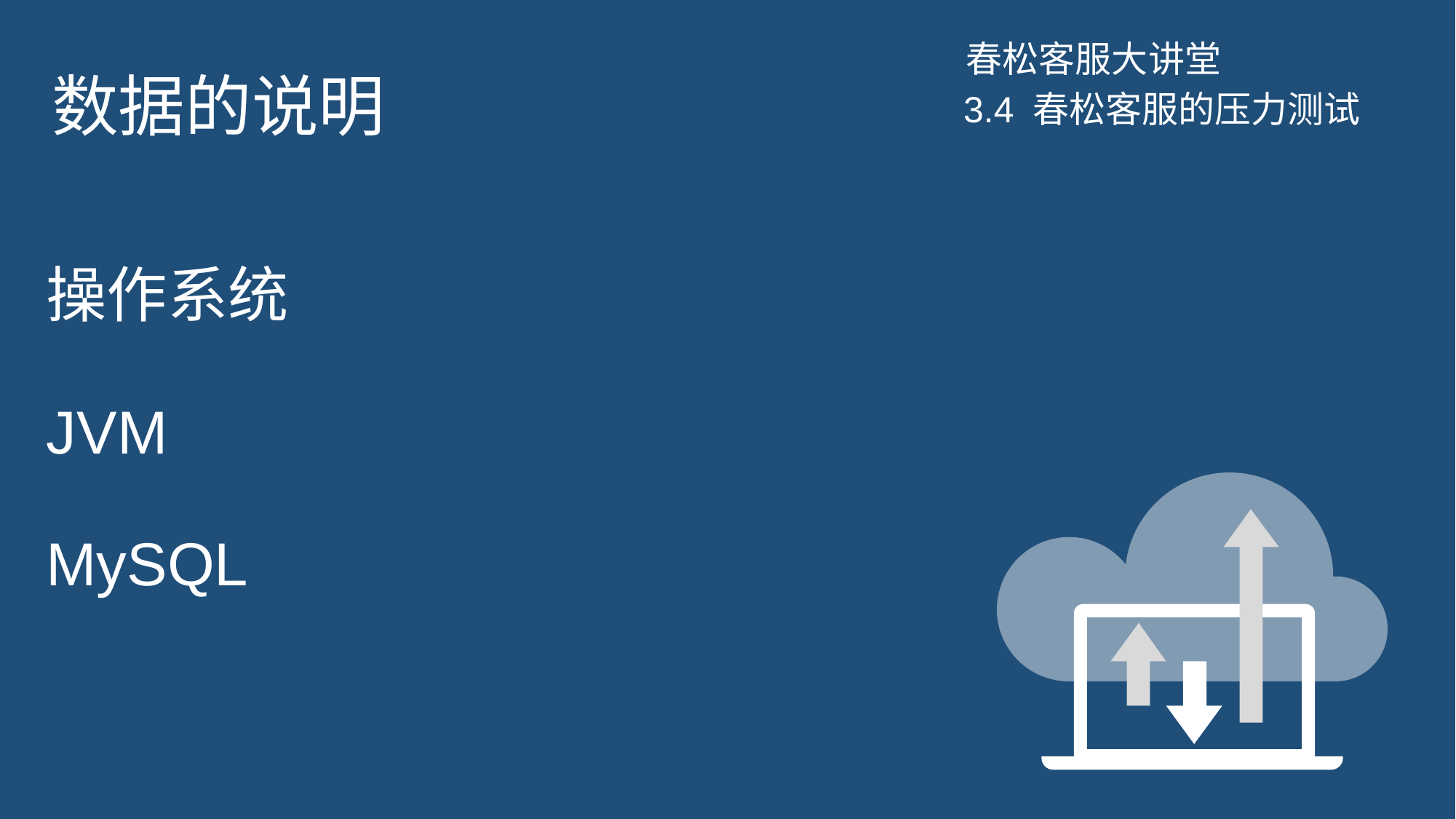

# 数据的说明
春松客服大讲堂
3.4 春松客服的压力测试
操作系统
JVM

MySQL